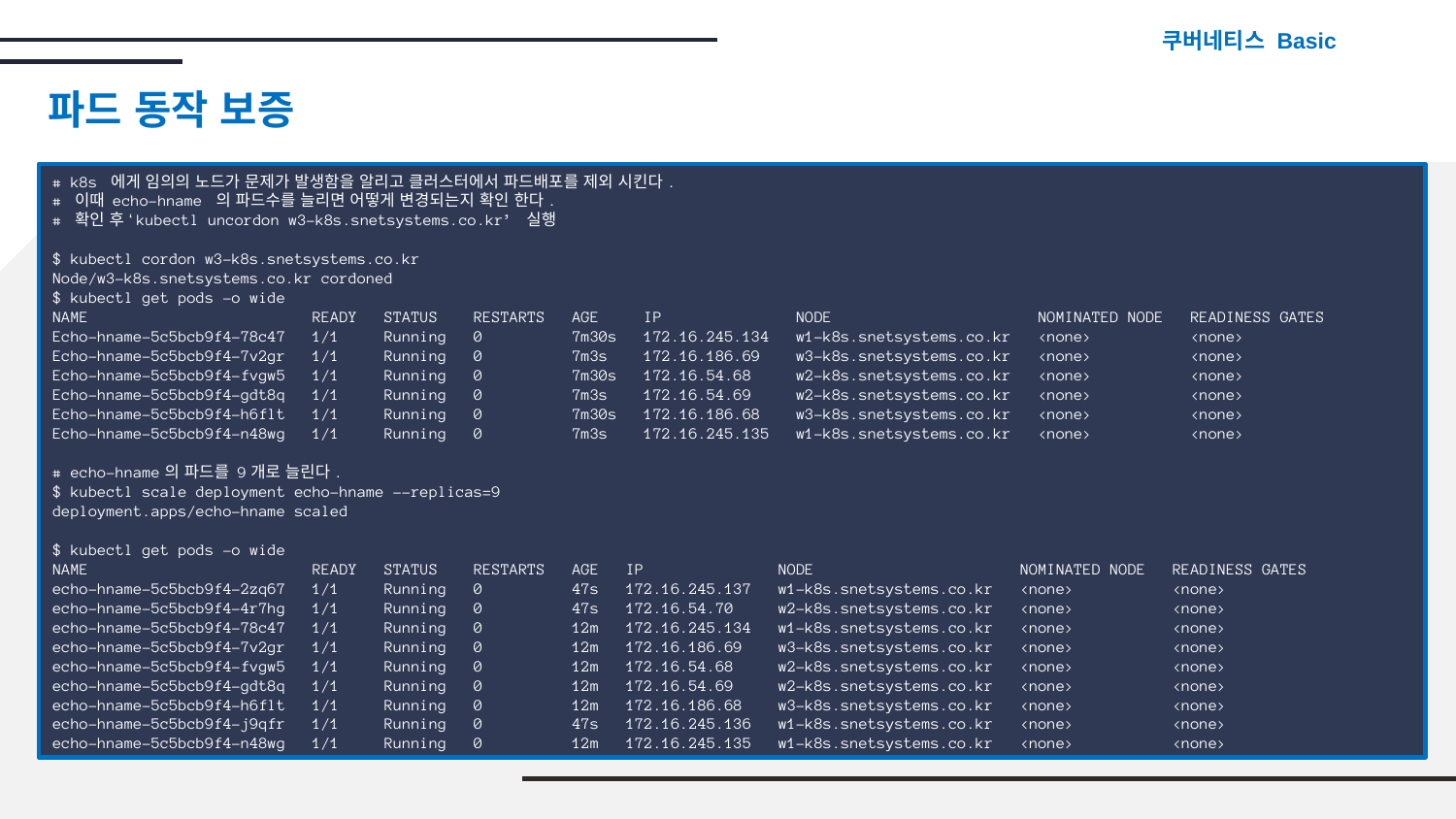

쿠버네티스 Basic
파드 동작 보증

# k8s 에게 임의의 노드가 문제가 발생함을 알리고 클러스터에서 파드배포를 제외 시킨다.
# 이때 echo-hname 의 파드수를 늘리면 어떻게 변경되는지 확인 한다.
# 확인 후 ‘kubectl uncordon w3-k8s.snetsystems.co.kr’ 실행

$ kubectl cordon w3-k8s.snetsystems.co.kr
Node/w3-k8s.snetsystems.co.kr cordoned
$ kubectl get pods –o wide
NAME                         READY   STATUS    RESTARTS   AGE     IP               NODE                       NOMINATED NODE   READINESS GATES
Echo-hname-5c5bcb9f4-78c47   1/1     Running   0          7m30s   172.16.245.134   w1-k8s.snetsystems.co.kr   <none>           <none>
Echo-hname-5c5bcb9f4-7v2gr   1/1     Running   0          7m3s    172.16.186.69    w3-k8s.snetsystems.co.kr   <none>           <none>
Echo-hname-5c5bcb9f4-fvgw5   1/1     Running   0          7m30s   172.16.54.68     w2-k8s.snetsystems.co.kr   <none>           <none>
Echo-hname-5c5bcb9f4-gdt8q   1/1     Running   0          7m3s    172.16.54.69     w2-k8s.snetsystems.co.kr   <none>           <none>
Echo-hname-5c5bcb9f4-h6flt   1/1     Running   0          7m30s   172.16.186.68    w3-k8s.snetsystems.co.kr   <none>           <none>
Echo-hname-5c5bcb9f4-n48wg   1/1     Running   0          7m3s    172.16.245.135   w1-k8s.snetsystems.co.kr   <none>           <none>

# echo-hname의 파드를 9개로 늘린다.
$ kubectl scale deployment echo-hname --replicas=9
deployment.apps/echo-hname scaled

$ kubectl get pods –o wide
NAME                         READY   STATUS    RESTARTS   AGE   IP               NODE                       NOMINATED NODE   READINESS GATES
echo-hname-5c5bcb9f4-2zq67   1/1     Running   0          47s   172.16.245.137   w1-k8s.snetsystems.co.kr   <none>           <none>
echo-hname-5c5bcb9f4-4r7hg   1/1     Running   0          47s   172.16.54.70     w2-k8s.snetsystems.co.kr   <none>           <none>
echo-hname-5c5bcb9f4-78c47   1/1     Running   0          12m   172.16.245.134   w1-k8s.snetsystems.co.kr   <none>           <none>
echo-hname-5c5bcb9f4-7v2gr   1/1     Running   0          12m   172.16.186.69    w3-k8s.snetsystems.co.kr   <none>           <none>
echo-hname-5c5bcb9f4-fvgw5   1/1     Running   0          12m   172.16.54.68     w2-k8s.snetsystems.co.kr   <none>           <none>
echo-hname-5c5bcb9f4-gdt8q   1/1     Running   0          12m   172.16.54.69     w2-k8s.snetsystems.co.kr   <none>           <none>
echo-hname-5c5bcb9f4-h6flt   1/1     Running   0          12m   172.16.186.68    w3-k8s.snetsystems.co.kr   <none>           <none>
echo-hname-5c5bcb9f4-j9qfr   1/1     Running   0          47s   172.16.245.136   w1-k8s.snetsystems.co.kr   <none>           <none>
echo-hname-5c5bcb9f4-n48wg   1/1     Running   0          12m   172.16.245.135   w1-k8s.snetsystems.co.kr   <none>           <none>